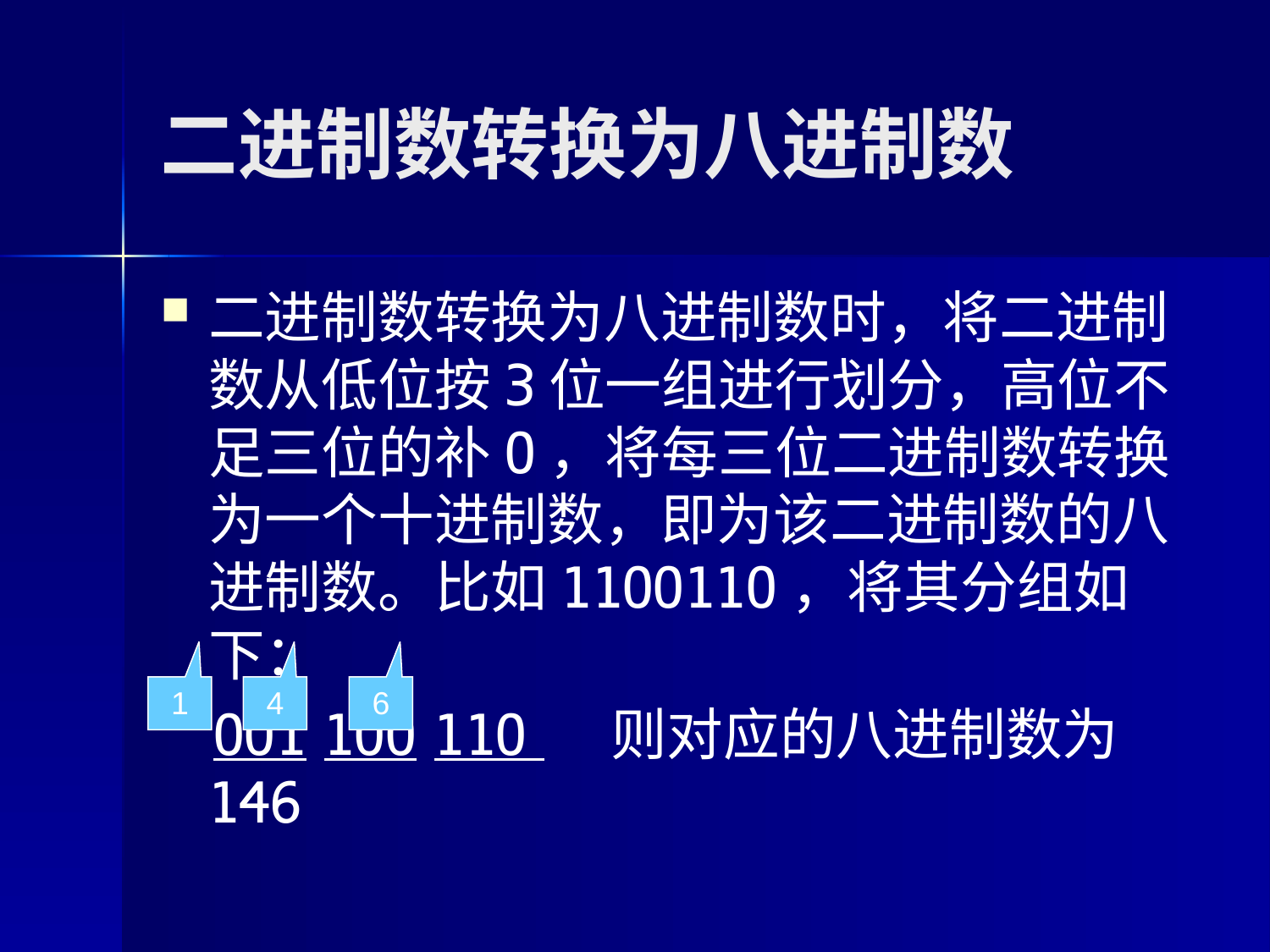

# 二进制数转换为八进制数
二进制数转换为八进制数时，将二进制数从低位按3位一组进行划分，高位不足三位的补0，将每三位二进制数转换为一个十进制数，即为该二进制数的八进制数。比如1100110，将其分组如下：
   001 100 110    则对应的八进制数为146
1
4
6